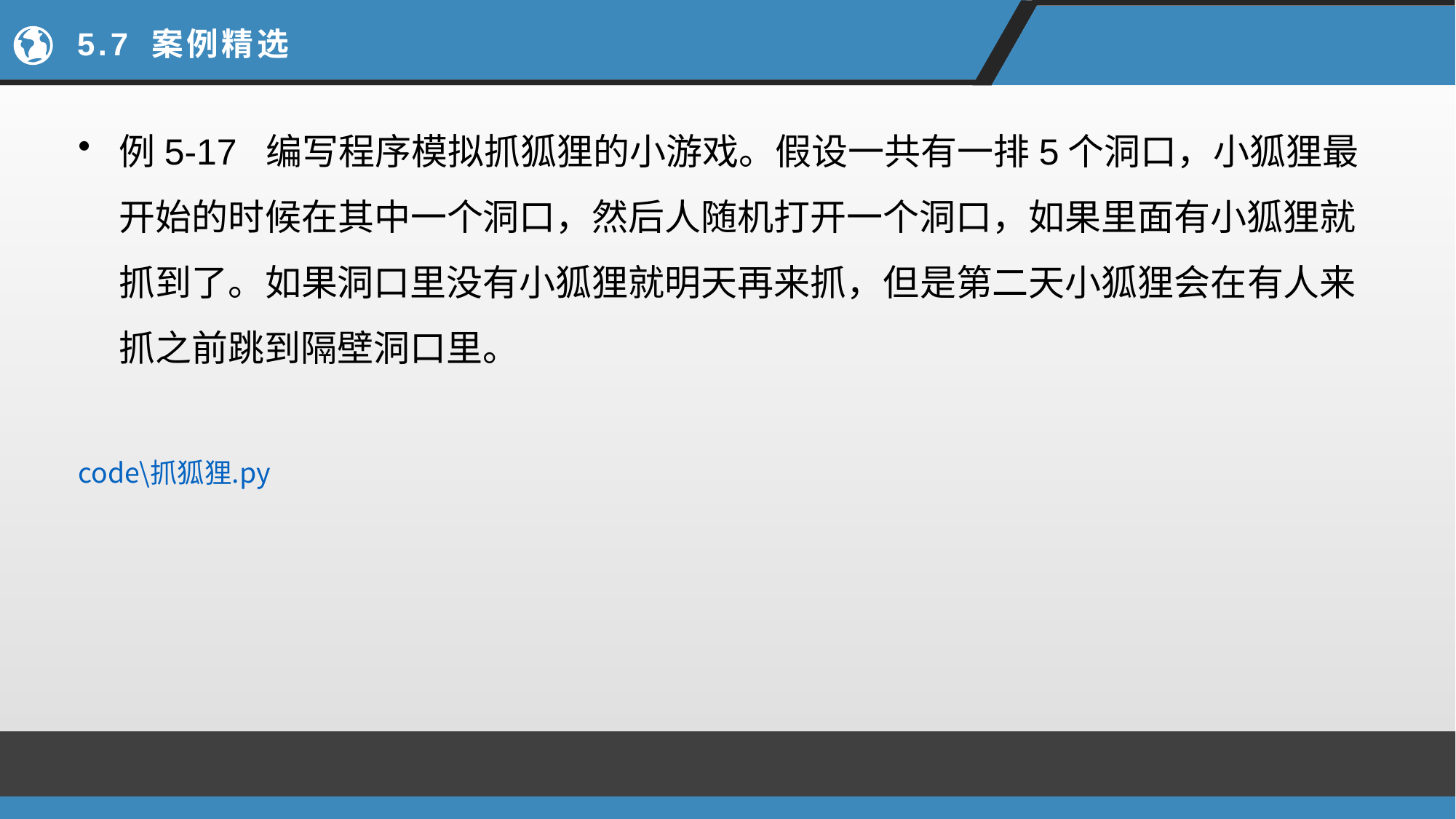

# 5.7 案例精选

例5-17  编写程序模拟抓狐狸的小游戏。假设一共有一排5个洞口，小狐狸最开始的时候在其中一个洞口，然后人随机打开一个洞口，如果里面有小狐狸就抓到了。如果洞口里没有小狐狸就明天再来抓，但是第二天小狐狸会在有人来抓之前跳到隔壁洞口里。

code\抓狐狸.py